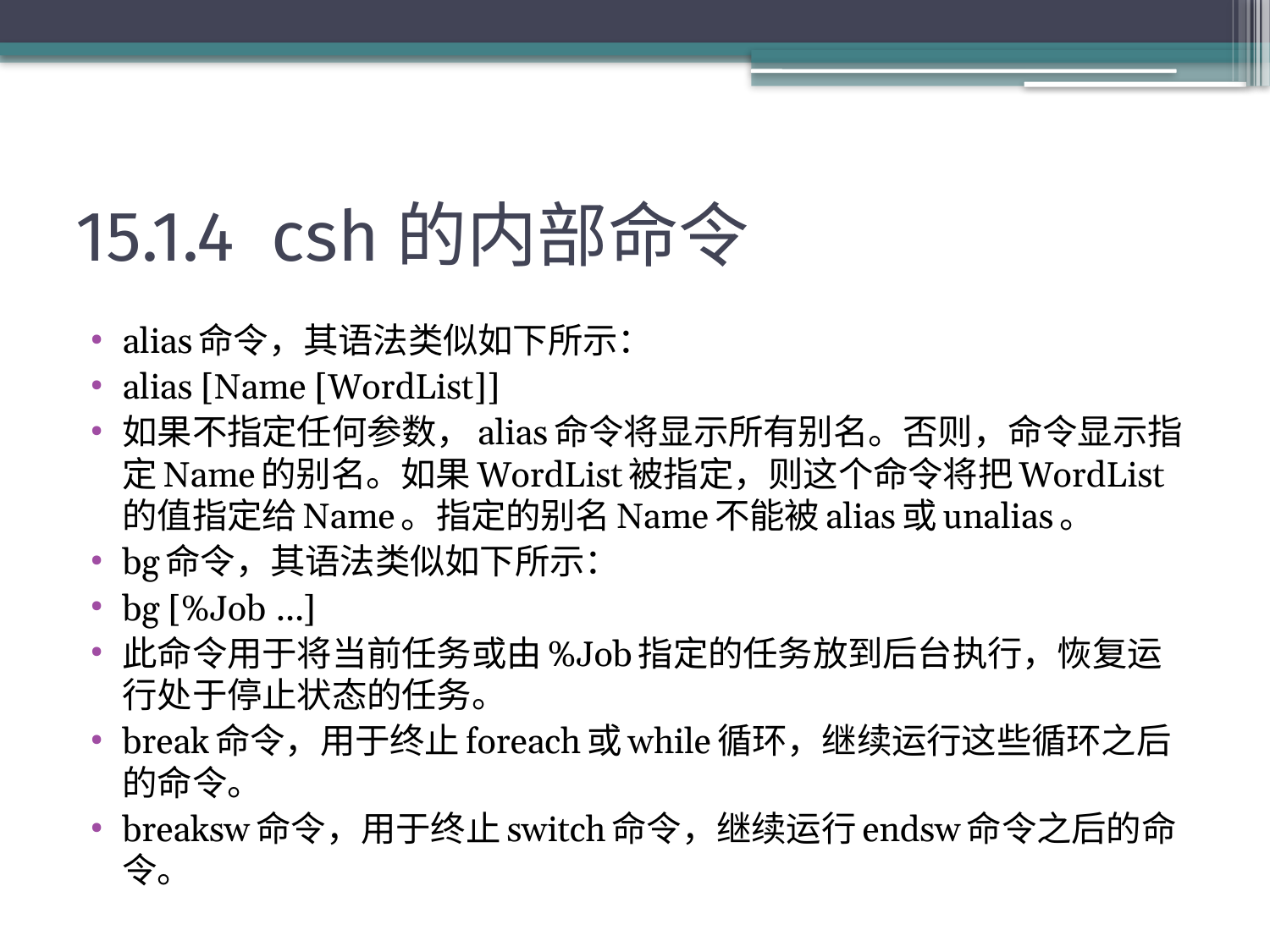

# 15.1.4  csh的内部命令
alias命令，其语法类似如下所示：
alias [Name [WordList]]
如果不指定任何参数，alias命令将显示所有别名。否则，命令显示指定Name的别名。如果WordList被指定，则这个命令将把WordList的值指定给Name。指定的别名Name不能被alias或unalias。
bg命令，其语法类似如下所示：
bg [%Job …]
此命令用于将当前任务或由%Job指定的任务放到后台执行，恢复运行处于停止状态的任务。
break命令，用于终止foreach或while循环，继续运行这些循环之后的命令。
breaksw命令，用于终止switch命令，继续运行endsw命令之后的命令。